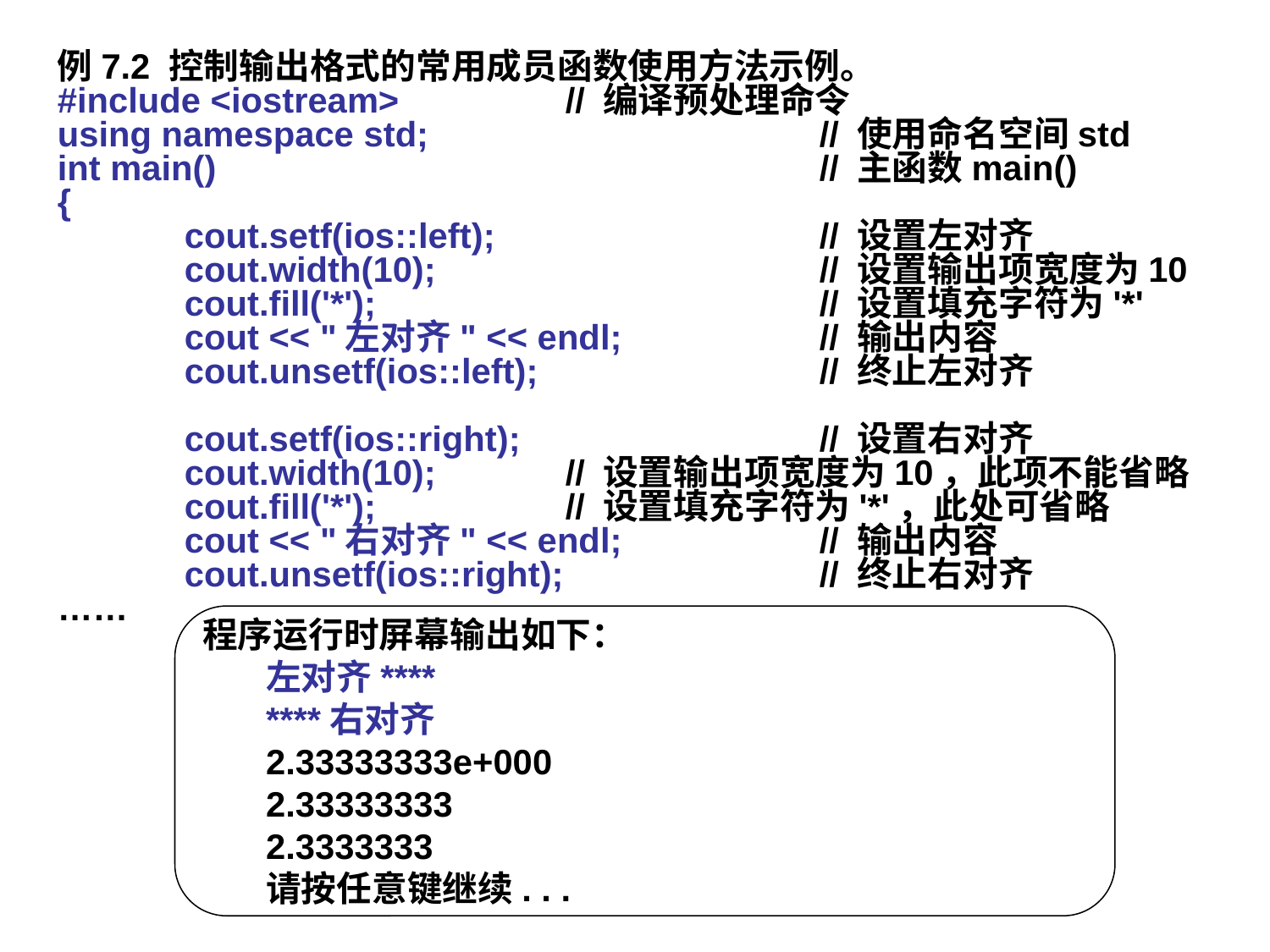

例7.2 控制输出格式的常用成员函数使用方法示例。
#include <iostream>               	// 编译预处理命令
using namespace std;				// 使用命名空间std
int main()					// 主函数main()
{
	cout.setf(ios::left);			// 设置左对齐
	cout.width(10);				// 设置输出项宽度为10
	cout.fill('*');				// 设置填充字符为'*'
	cout << "左对齐" << endl;		// 输出内容
	cout.unsetf(ios::left);			// 终止左对齐

	cout.setf(ios::right);			// 设置右对齐
	cout.width(10);		// 设置输出项宽度为10，此项不能省略
	cout.fill('*');		// 设置填充字符为'*'，此处可省略
	cout << "右对齐" << endl;		// 输出内容
	cout.unsetf(ios::right);			// 终止右对齐
……
程序运行时屏幕输出如下：
左对齐****
****右对齐
2.33333333e+000
2.33333333
2.3333333
请按任意键继续. . .